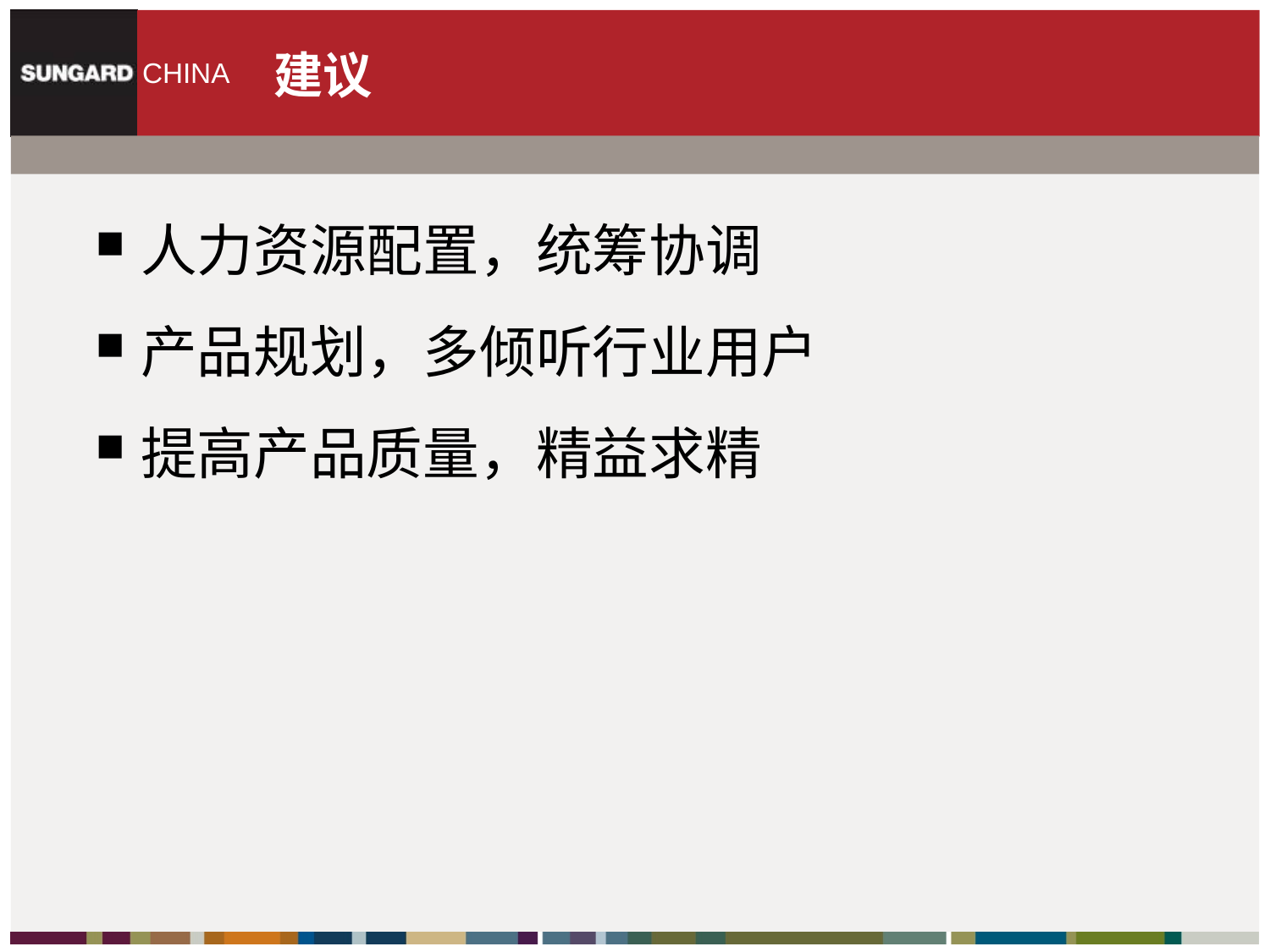

建议
人力资源配置，统筹协调
产品规划，多倾听行业用户
提高产品质量，精益求精